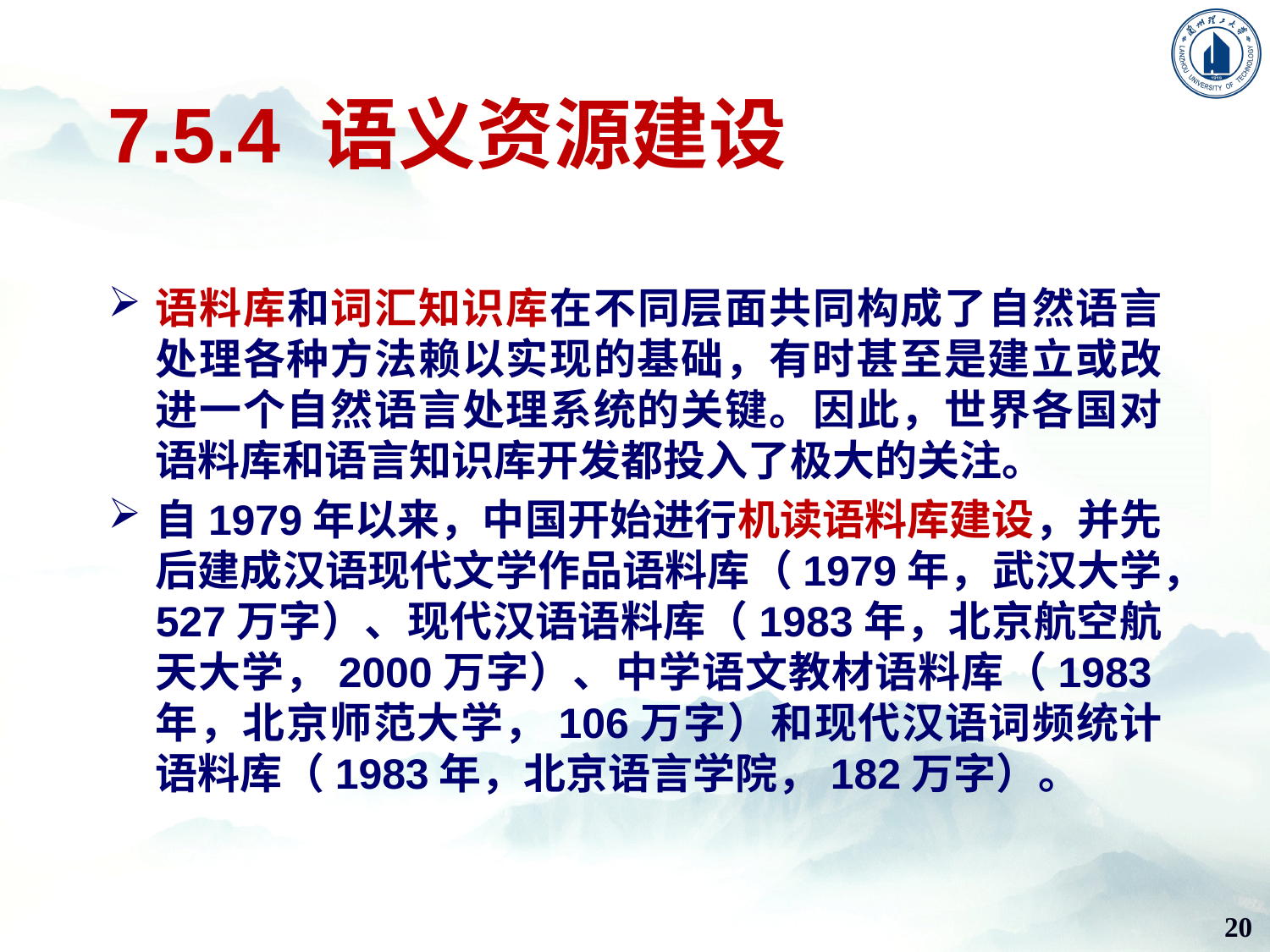

# 7.5.4 语义资源建设
语料库和词汇知识库在不同层面共同构成了自然语言处理各种方法赖以实现的基础，有时甚至是建立或改进一个自然语言处理系统的关键。因此，世界各国对语料库和语言知识库开发都投入了极大的关注。
自1979年以来，中国开始进行机读语料库建设，并先后建成汉语现代文学作品语料库（1979年，武汉大学，527万字）、现代汉语语料库（1983年，北京航空航天大学，2000万字）、中学语文教材语料库（1983年，北京师范大学，106万字）和现代汉语词频统计语料库（1983年，北京语言学院，182万字）。
20